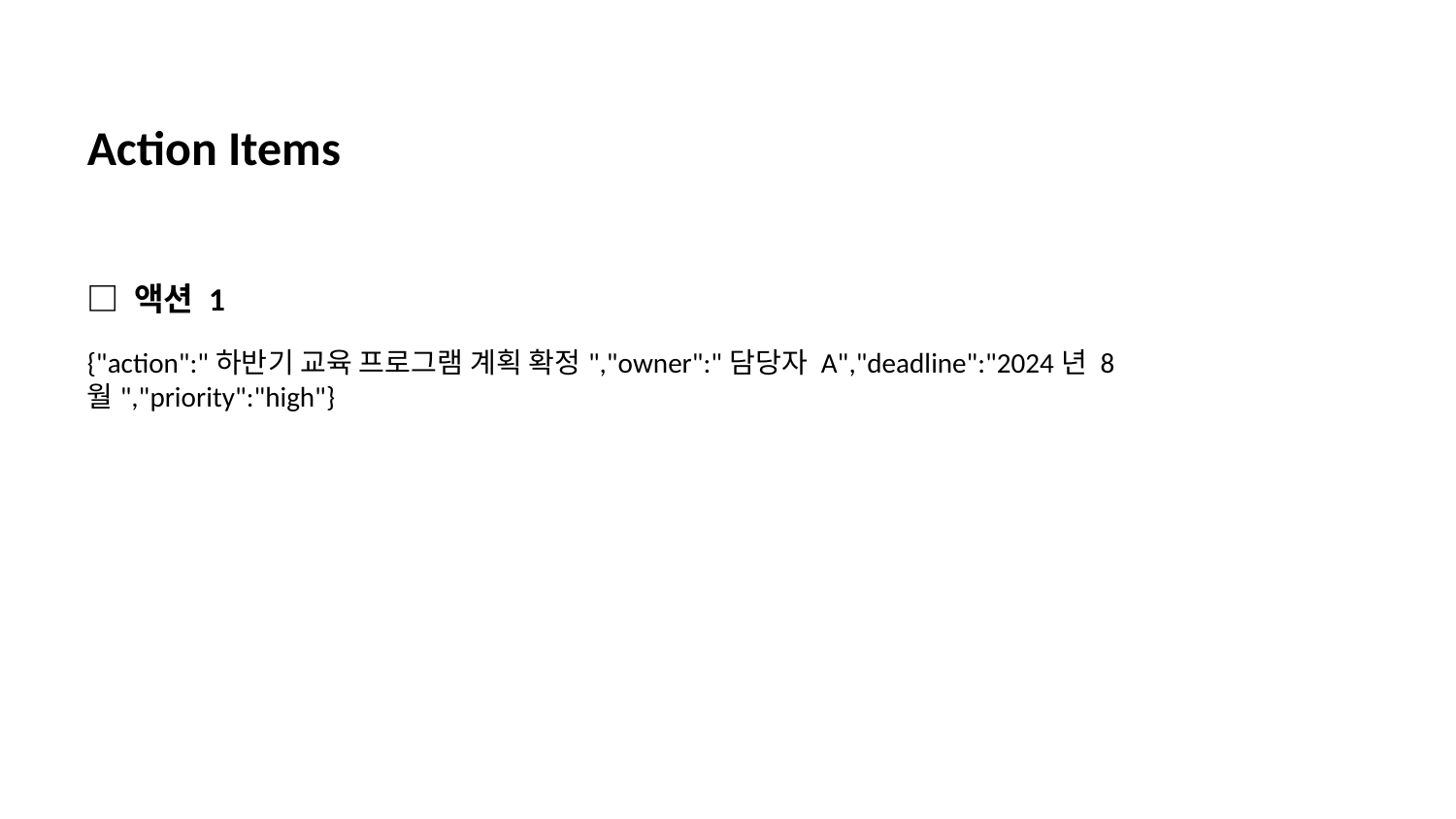

Action Items
□ 액션 1
{"action":"하반기 교육 프로그램 계획 확정","owner":"담당자 A","deadline":"2024년 8월","priority":"high"}